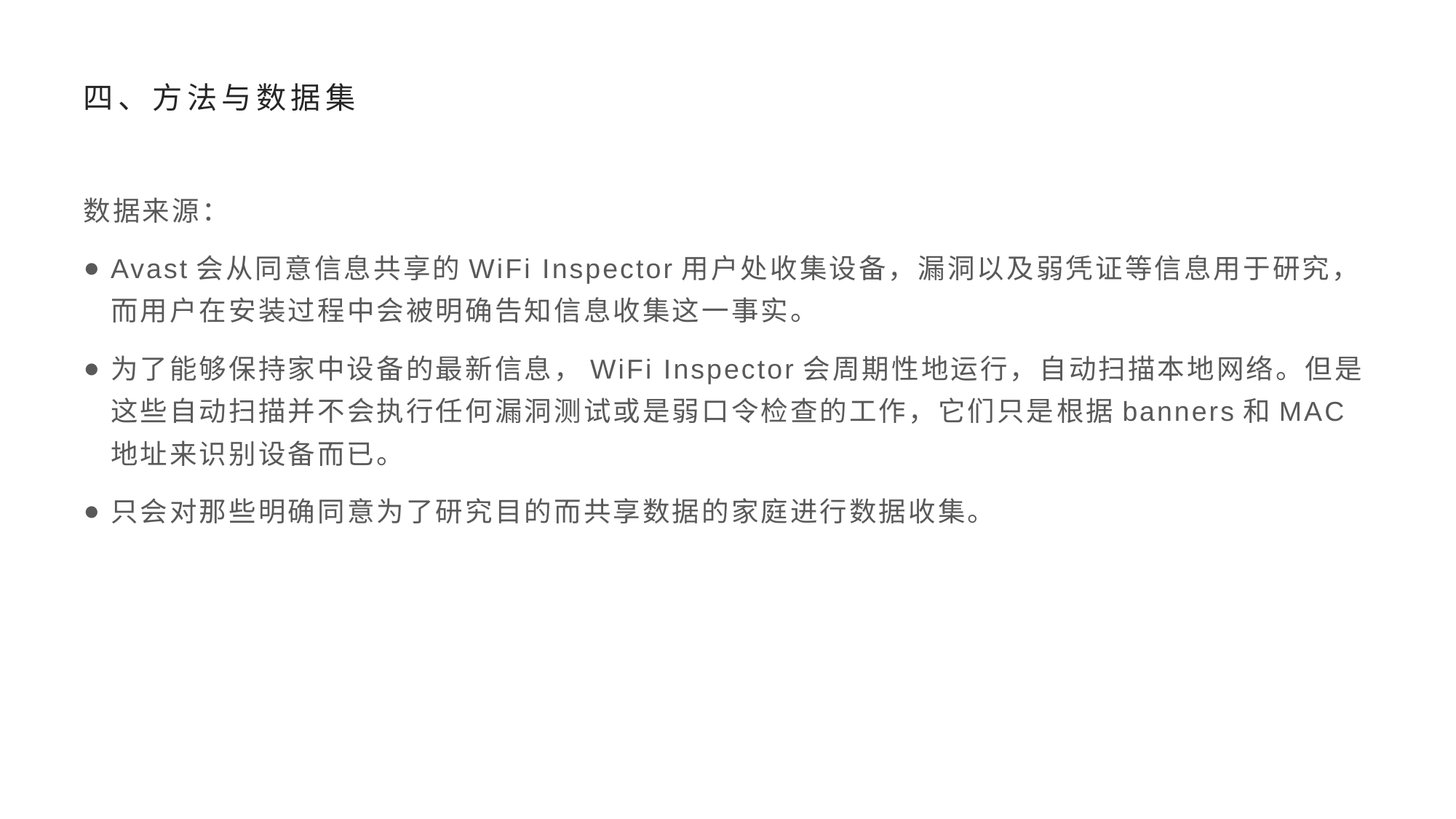

# 四、方法与数据集
数据来源：
Avast会从同意信息共享的WiFi Inspector用户处收集设备，漏洞以及弱凭证等信息用于研究，而用户在安装过程中会被明确告知信息收集这一事实。
为了能够保持家中设备的最新信息，WiFi Inspector会周期性地运行，自动扫描本地网络。但是这些自动扫描并不会执行任何漏洞测试或是弱口令检查的工作，它们只是根据banners和MAC地址来识别设备而已。
只会对那些明确同意为了研究目的而共享数据的家庭进行数据收集。